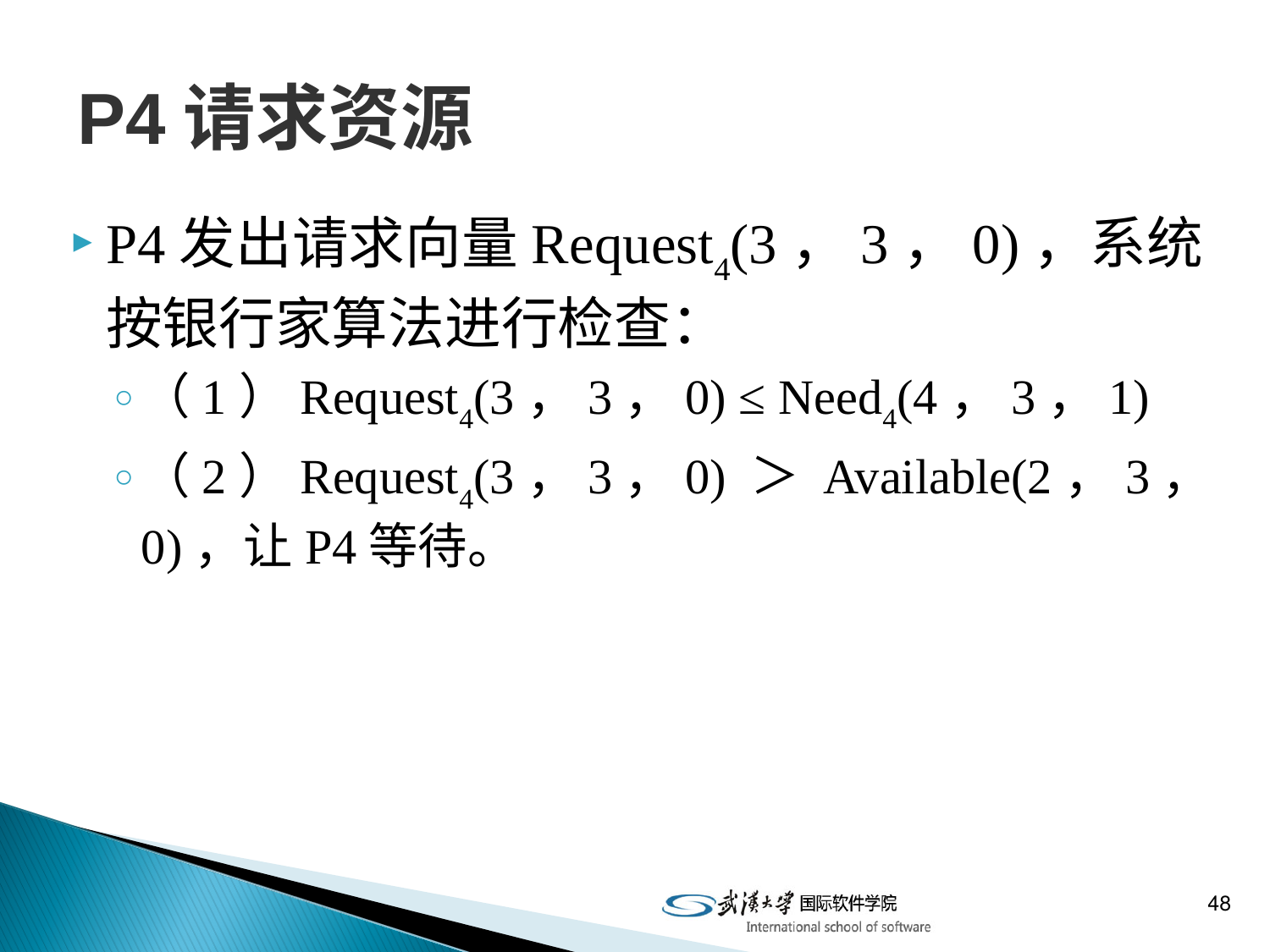

# P4请求资源
P4发出请求向量Request4(3，3，0)，系统按银行家算法进行检查：
（1）Request4(3，3，0) ≤ Need4(4，3，1)
（2）Request4(3，3，0) ＞ Available(2，3，0)，让P4等待。